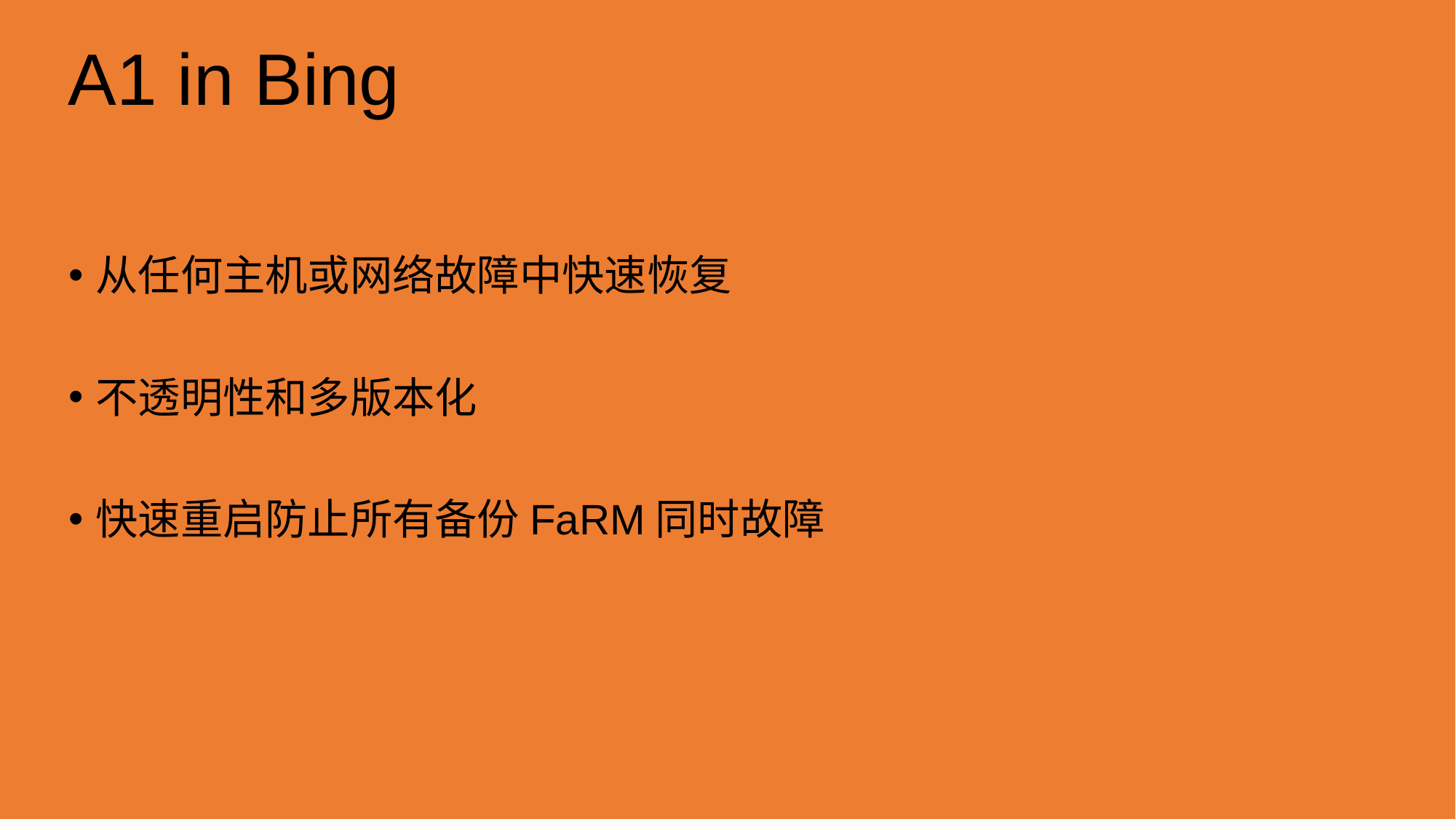

A1 in Bing
从任何主机或网络故障中快速恢复

不透明性和多版本化

快速重启防止所有备份FaRM同时故障